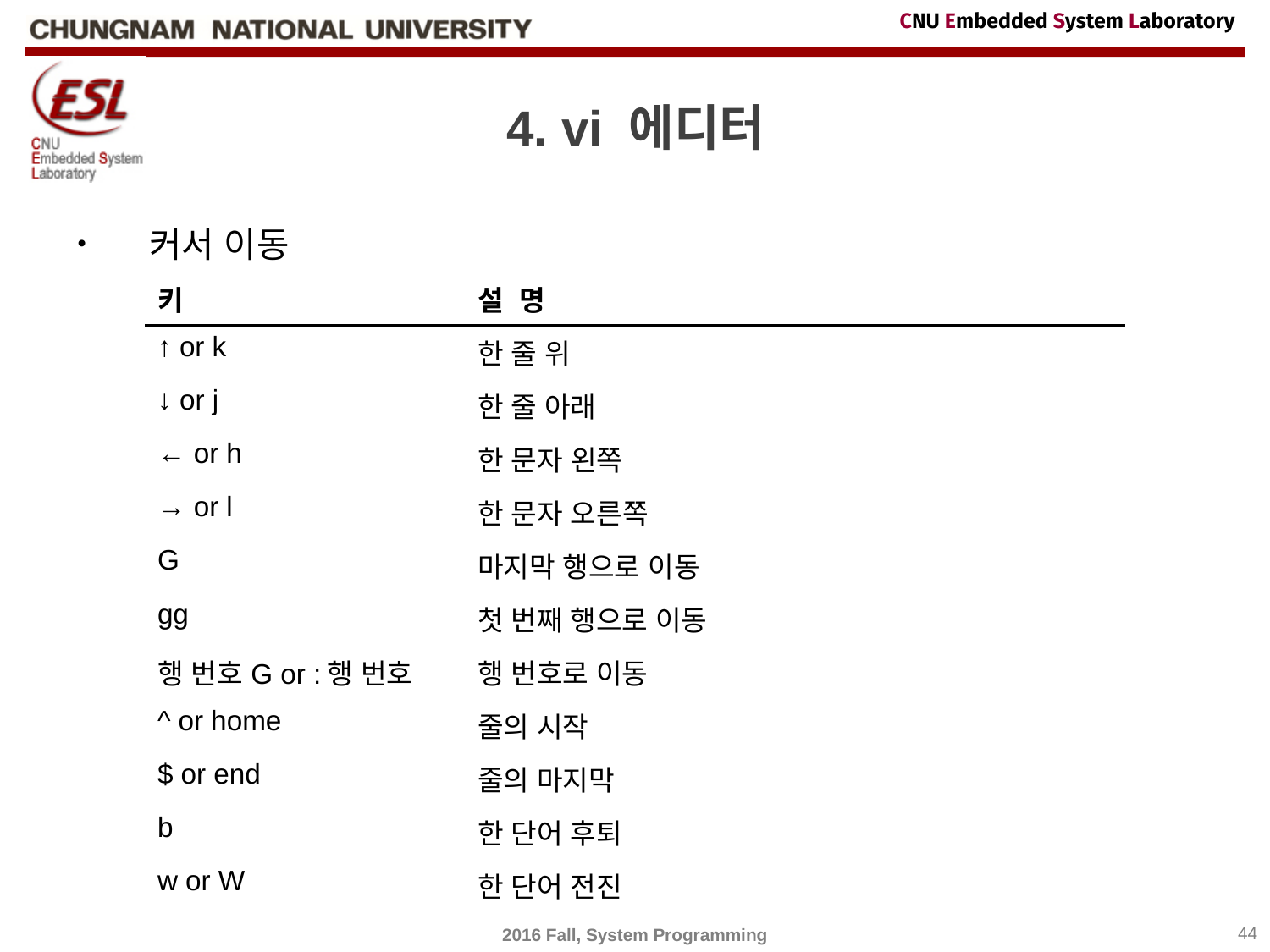

# 4. vi 에디터
커서 이동
| 키 | 설 명 |
| --- | --- |
| ↑ or k | 한 줄 위 |
| ↓ or j | 한 줄 아래 |
| ← or h | 한 문자 왼쪽 |
| → or l | 한 문자 오른쪽 |
| G | 마지막 행으로 이동 |
| gg | 첫 번째 행으로 이동 |
| 행 번호G or :행 번호 | 행 번호로 이동 |
| ^ or home | 줄의 시작 |
| $ or end | 줄의 마지막 |
| b | 한 단어 후퇴 |
| w or W | 한 단어 전진 |
2016 Fall, System Programming
44